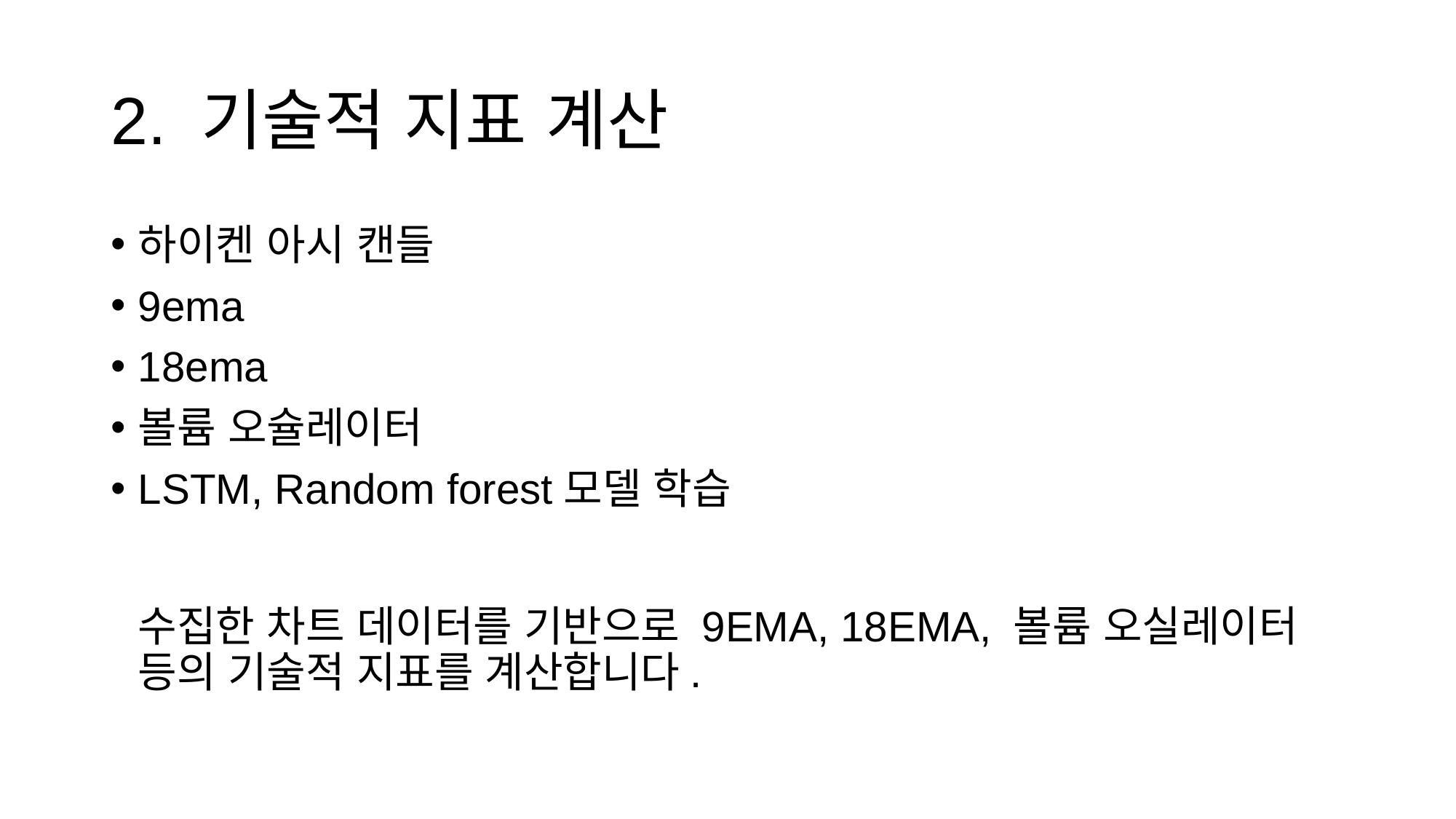

# 2. 기술적 지표 계산
하이켄 아시 캔들
9ema
18ema
볼륨 오슐레이터
LSTM, Random forest모델 학습
수집한 차트 데이터를 기반으로 9EMA, 18EMA, 볼륨 오실레이터 등의 기술적 지표를 계산합니다.